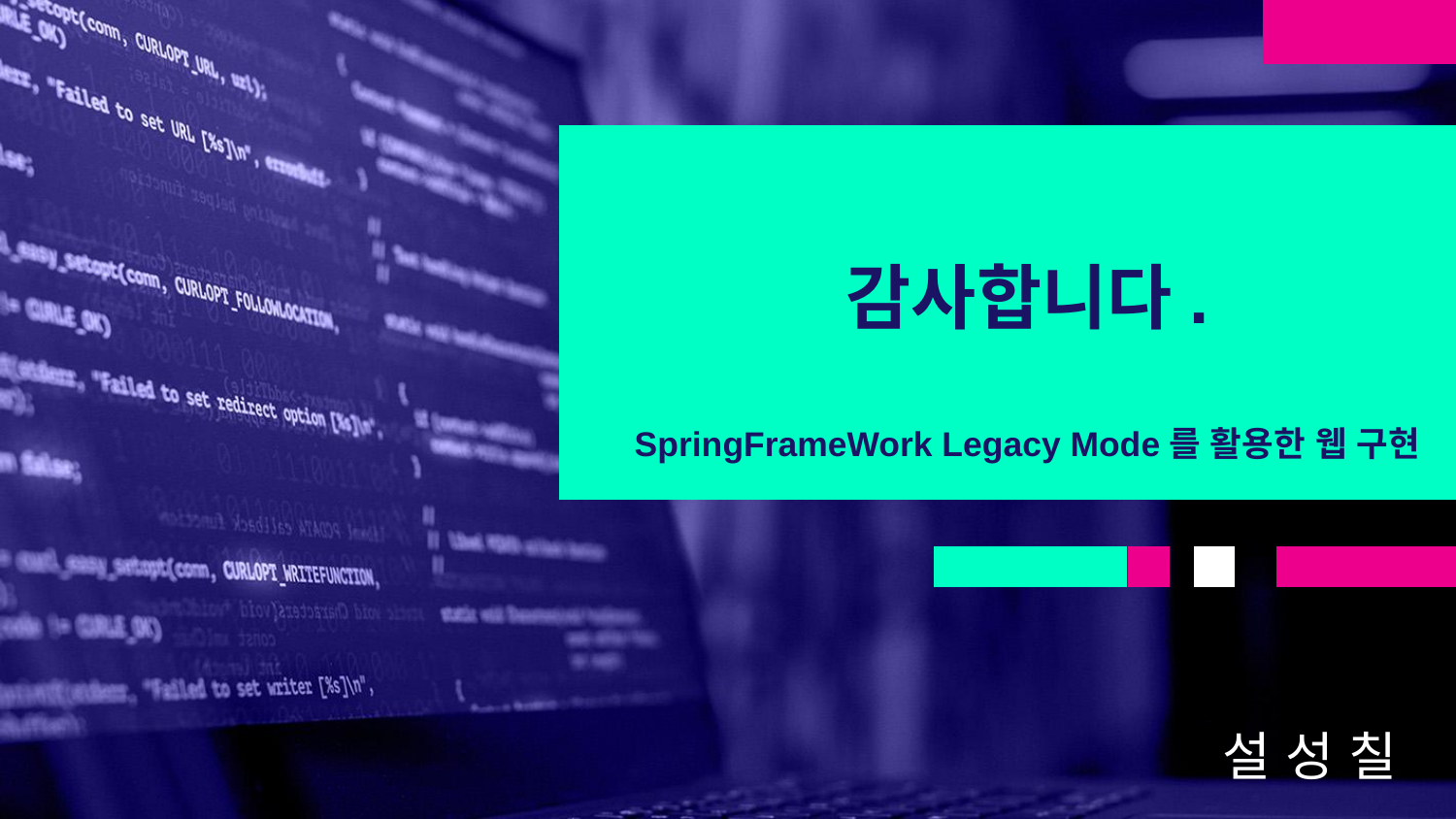

# 감사합니다. SpringFrameWork Legacy Mode를 활용한 웹 구현
설 성 칠